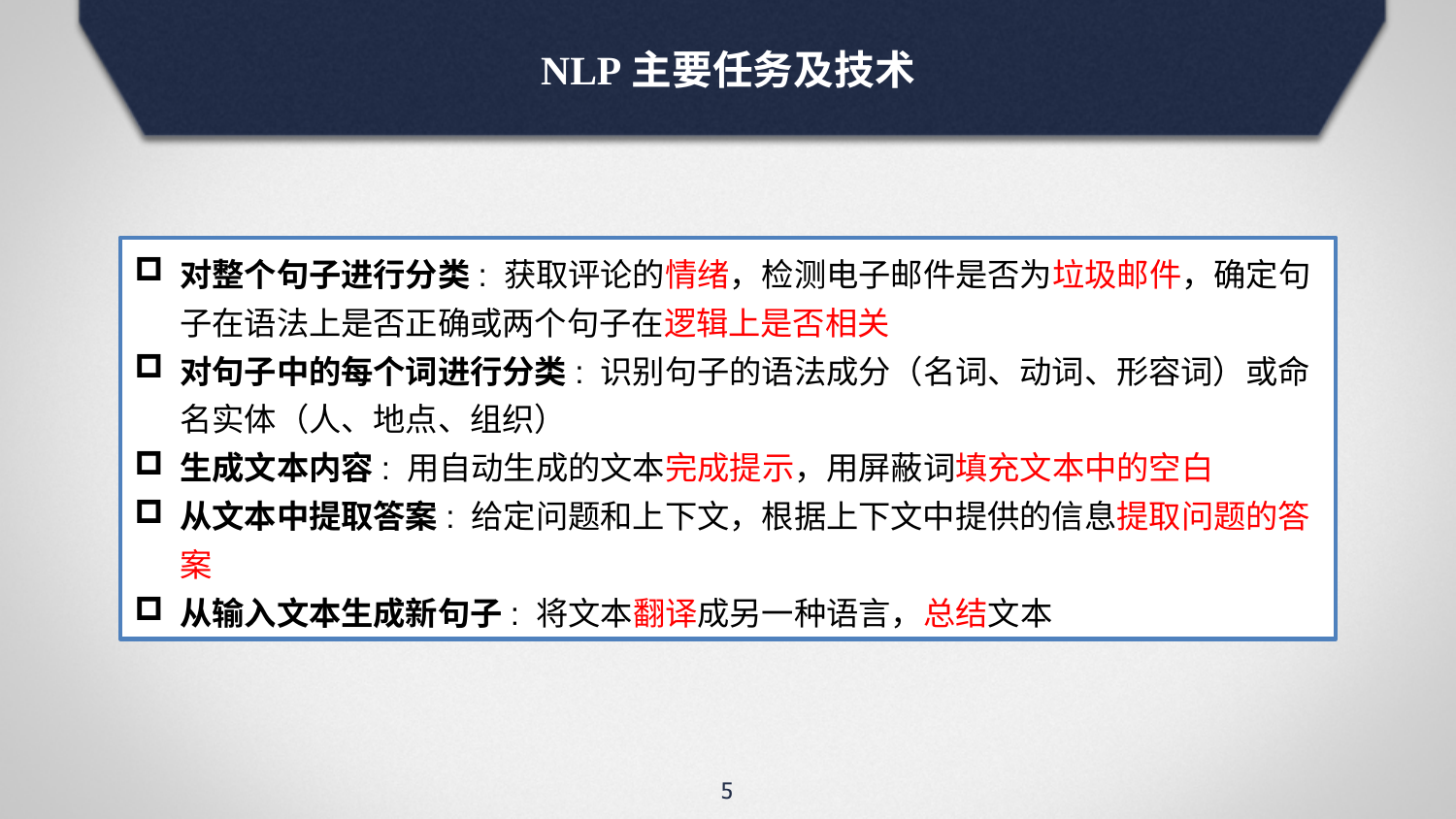

NLP主要任务及技术
对整个句子进行分类: 获取评论的情绪，检测电子邮件是否为垃圾邮件，确定句子在语法上是否正确或两个句子在逻辑上是否相关
对句子中的每个词进行分类: 识别句子的语法成分（名词、动词、形容词）或命名实体（人、地点、组织）
生成文本内容: 用自动生成的文本完成提示，用屏蔽词填充文本中的空白
从文本中提取答案: 给定问题和上下文，根据上下文中提供的信息提取问题的答案
从输入文本生成新句子: 将文本翻译成另一种语言，总结文本
5